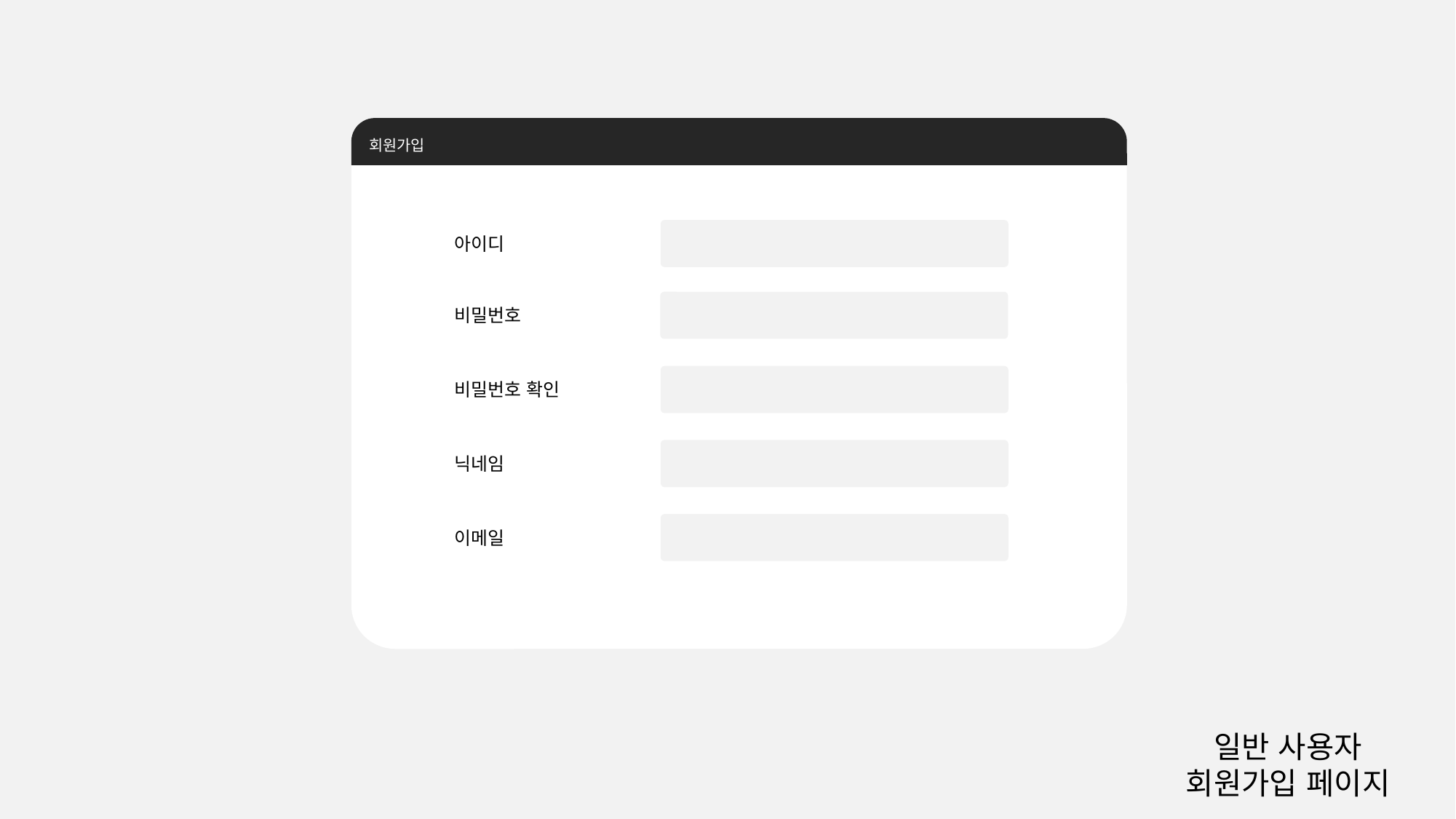

회원가입

아이디

비밀번호

비밀번호 확인

닉네임

이메일
일반 사용자
회원가입 페이지